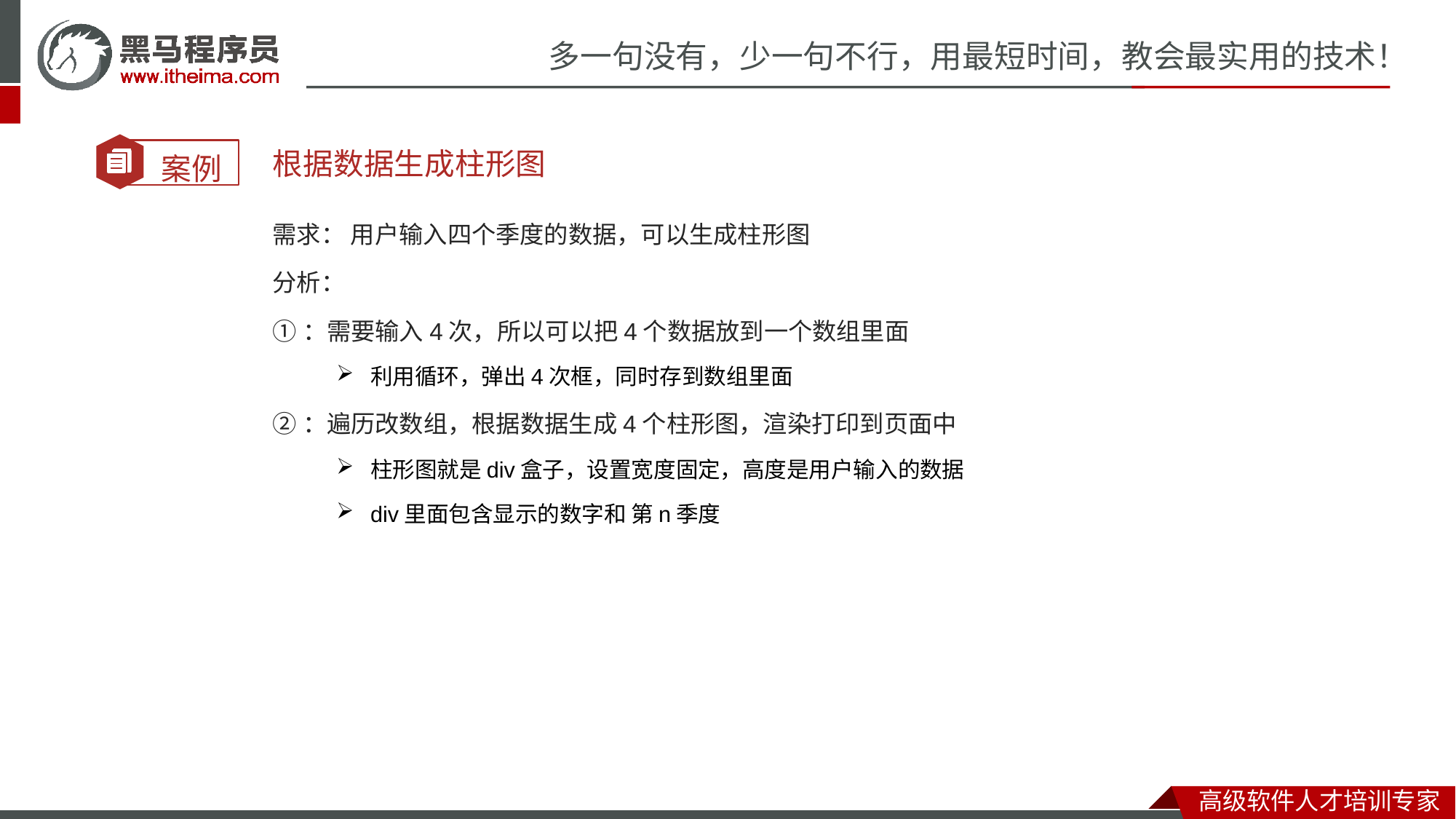

根据数据生成柱形图
需求： 用户输入四个季度的数据，可以生成柱形图
分析：
①：需要输入4次，所以可以把4个数据放到一个数组里面
利用循环，弹出4次框，同时存到数组里面
②：遍历改数组，根据数据生成4个柱形图，渲染打印到页面中
柱形图就是div盒子，设置宽度固定，高度是用户输入的数据
div里面包含显示的数字和 第n季度